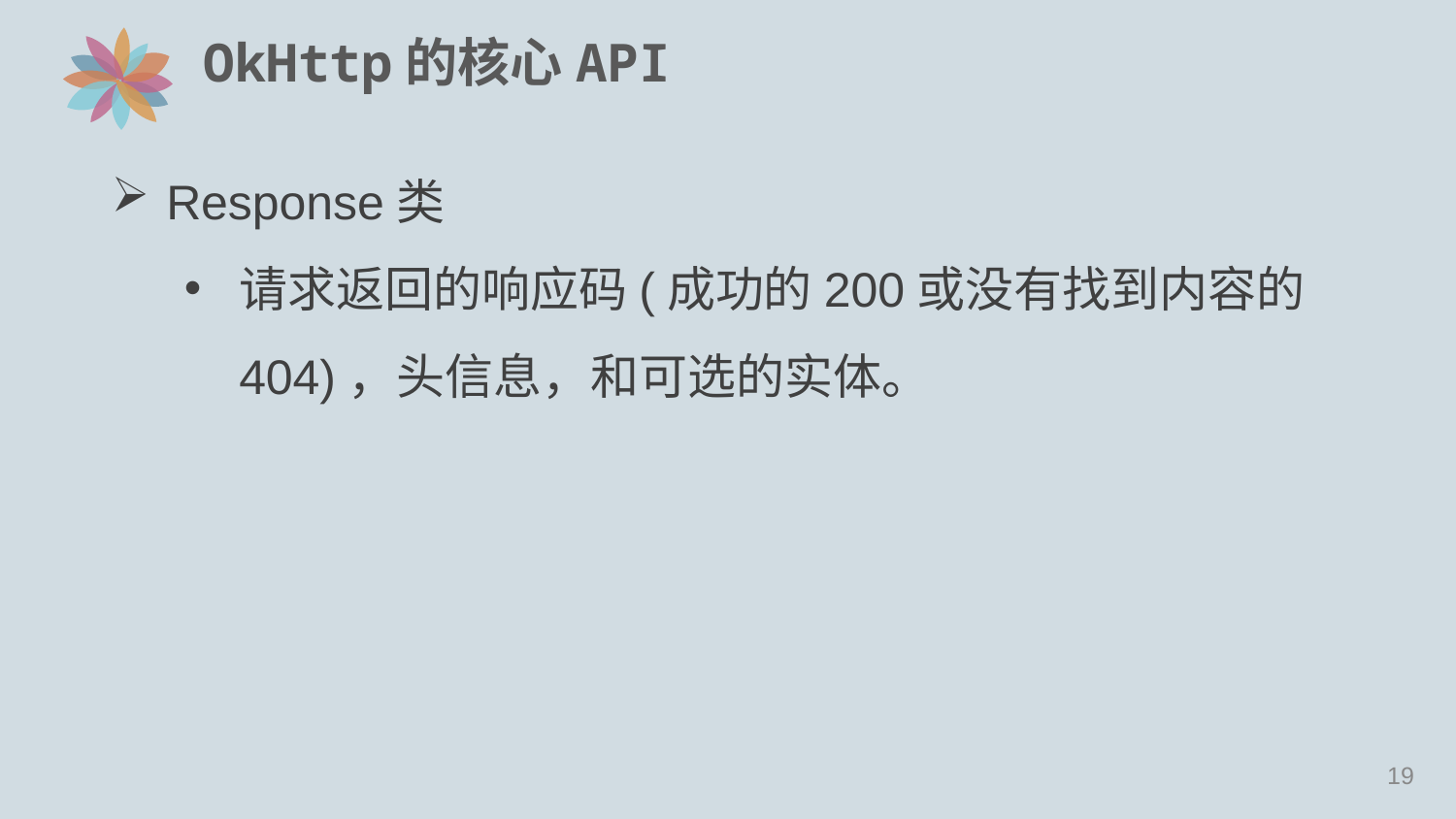

# OkHttp的核心API
Response类
请求返回的响应码(成功的200或没有找到内容的404)，头信息，和可选的实体。

19